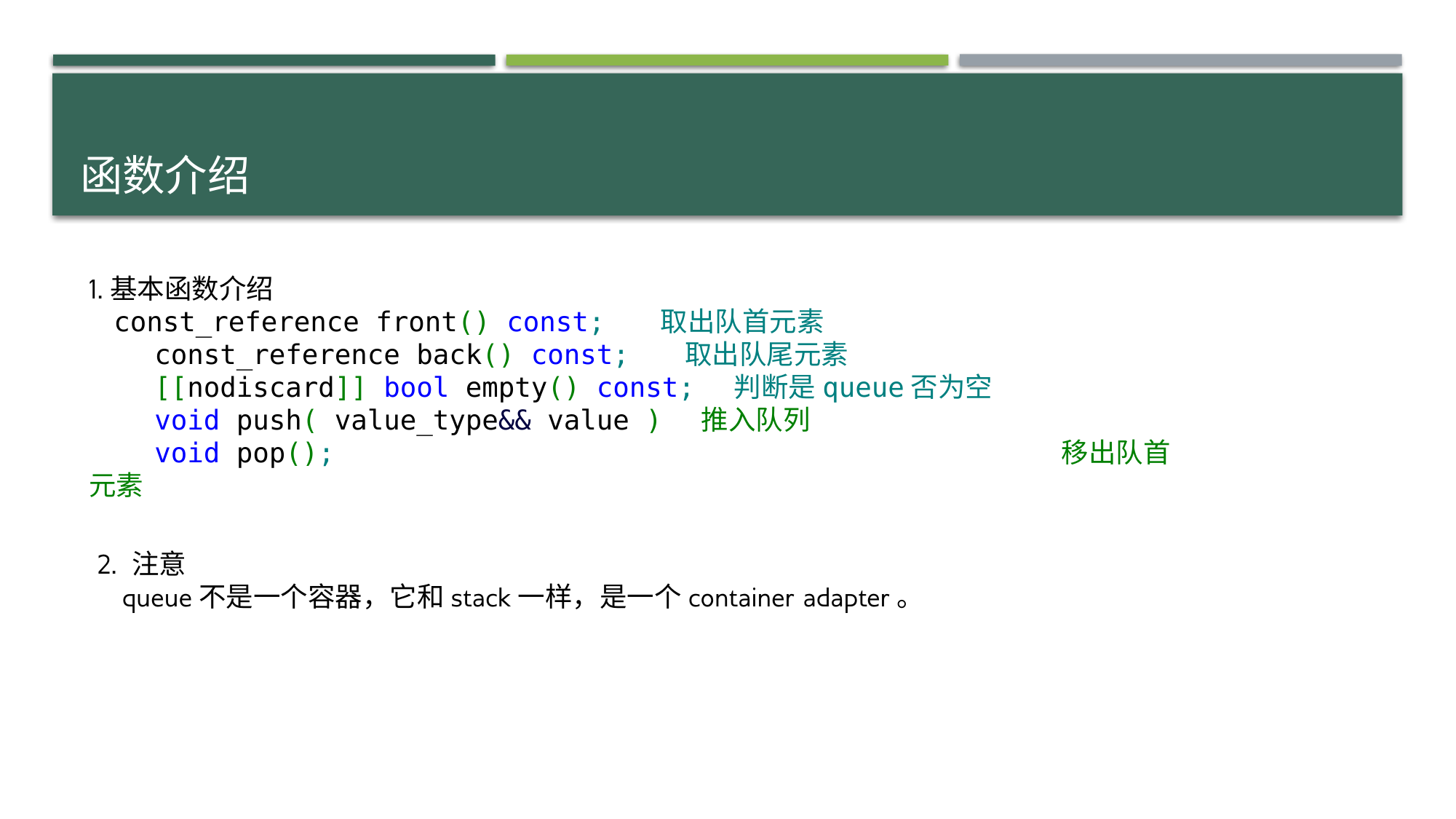

# 函数介绍
1.基本函数介绍
   const_reference front() const;   取出队首元素
    const_reference back() const;   取出队尾元素
    [[nodiscard]] bool empty() const;  判断是queue否为空
    void push( value_type&& value )  推入队列
    void pop();                                            移出队首元素

2. 注意
   queue不是一个容器，它和stack一样，是一个container adapter。